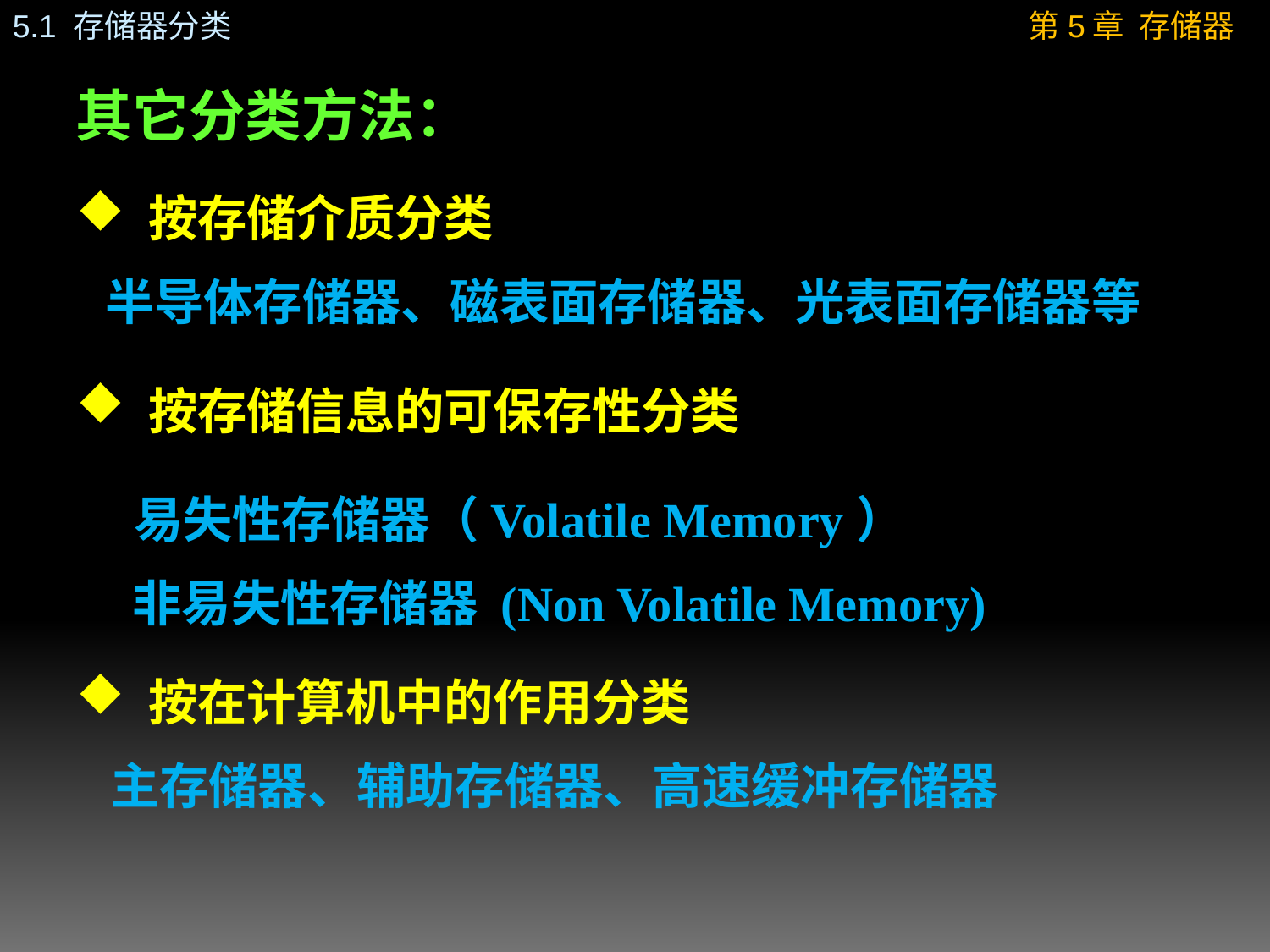

其它分类方法：
 按存储介质分类
  半导体存储器、磁表面存储器、光表面存储器等
 按存储信息的可保存性分类
     易失性存储器（Volatile Memory）
    非易失性存储器 (Non Volatile Memory)
 按在计算机中的作用分类
  主存储器、辅助存储器、高速缓冲存储器